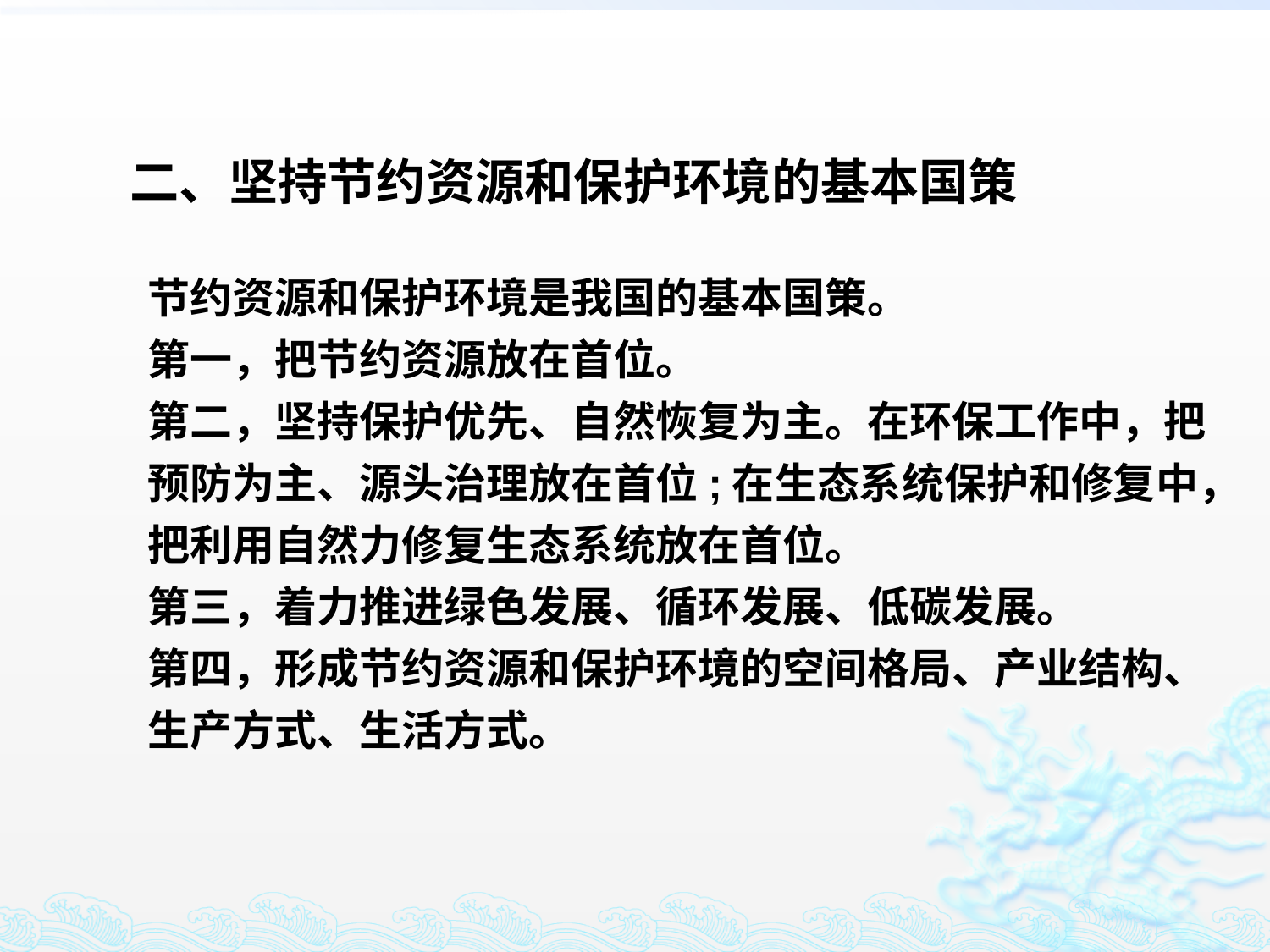

二、坚持节约资源和保护环境的基本国策
节约资源和保护环境是我国的基本国策。
第一，把节约资源放在首位。
第二，坚持保护优先、自然恢复为主。在环保工作中，把预防为主、源头治理放在首位;在生态系统保护和修复中，把利用自然力修复生态系统放在首位。
第三，着力推进绿色发展、循环发展、低碳发展。
第四，形成节约资源和保护环境的空间格局、产业结构、生产方式、生活方式。